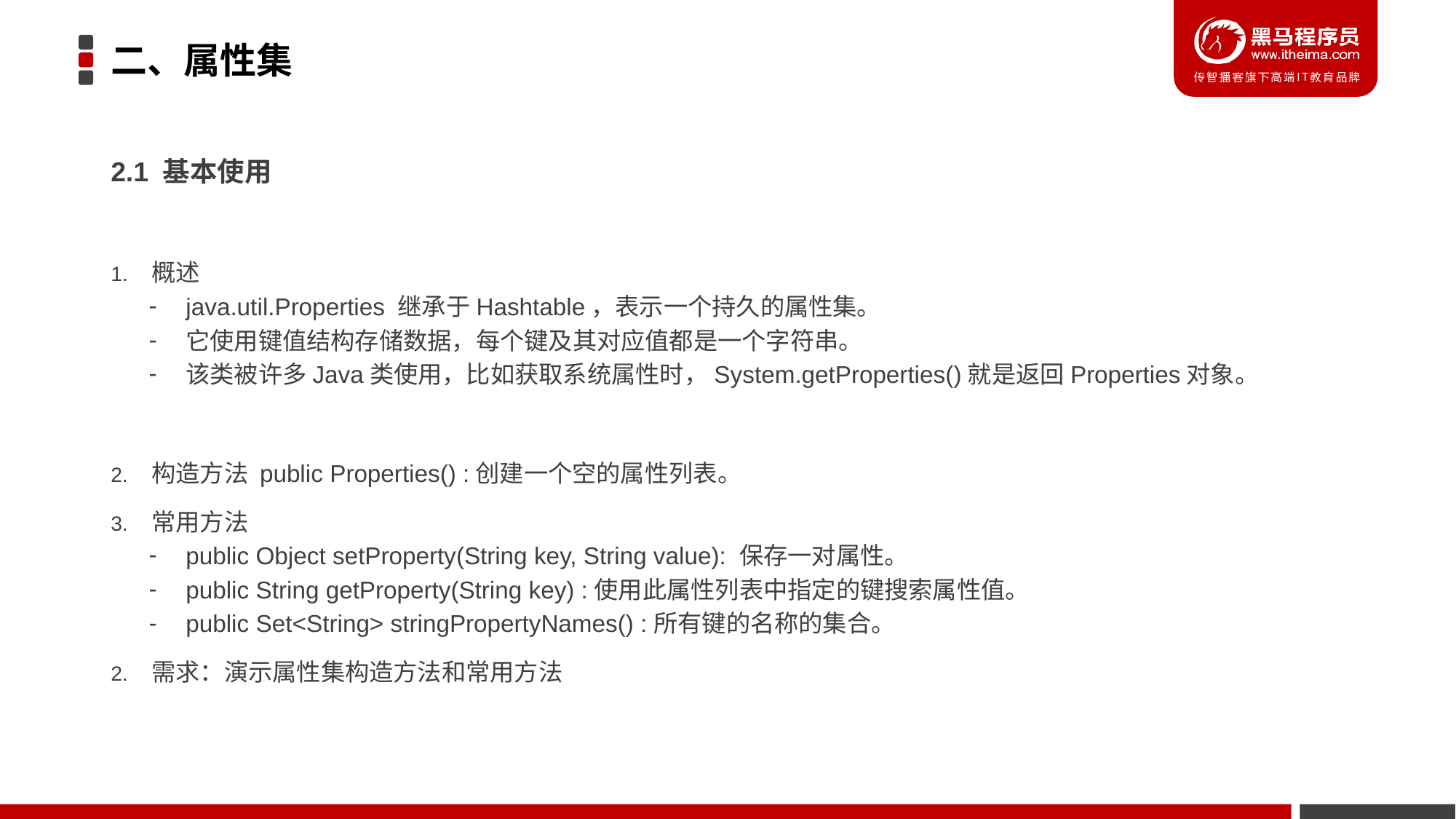

# 二、属性集
2.1 基本使用
概述
java.util.Properties 继承于Hashtable，表示一个持久的属性集。
它使用键值结构存储数据，每个键及其对应值都是一个字符串。
该类被许多Java类使用，比如获取系统属性时，System.getProperties()就是返回Properties对象。

构造方法 public Properties() :创建一个空的属性列表。
常用方法
public Object setProperty(String key, String value): 保存一对属性。
public String getProperty(String key) :使用此属性列表中指定的键搜索属性值。
public Set<String> stringPropertyNames() :所有键的名称的集合。
需求：演示属性集构造方法和常用方法